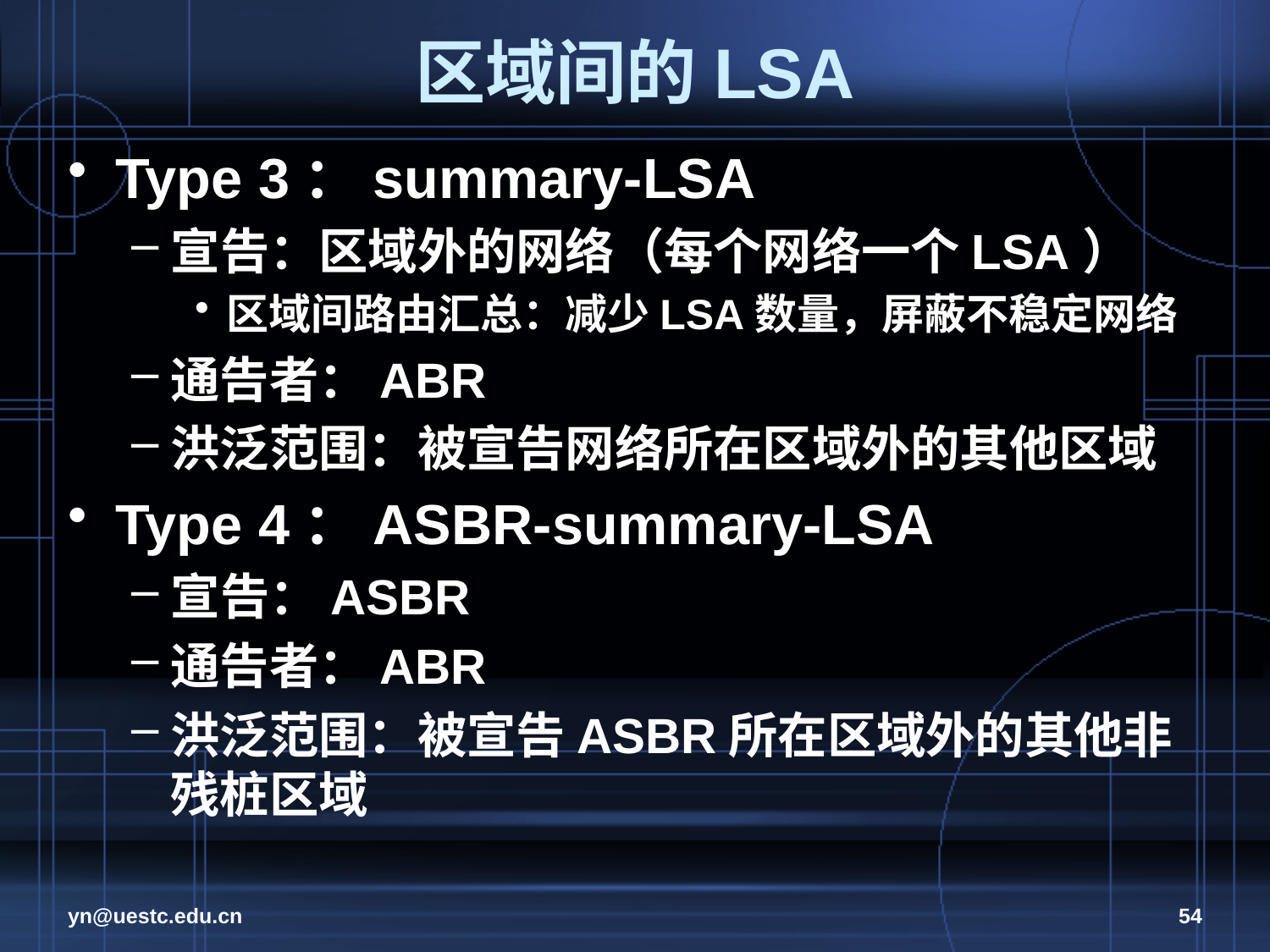

# 区域间的LSA
Type 3：summary-LSA
宣告：区域外的网络（每个网络一个LSA）
区域间路由汇总：减少LSA数量，屏蔽不稳定网络
通告者：ABR
洪泛范围：被宣告网络所在区域外的其他区域
Type 4：ASBR-summary-LSA
宣告：ASBR
通告者：ABR
洪泛范围：被宣告ASBR所在区域外的其他非残桩区域
yn@uestc.edu.cn
54